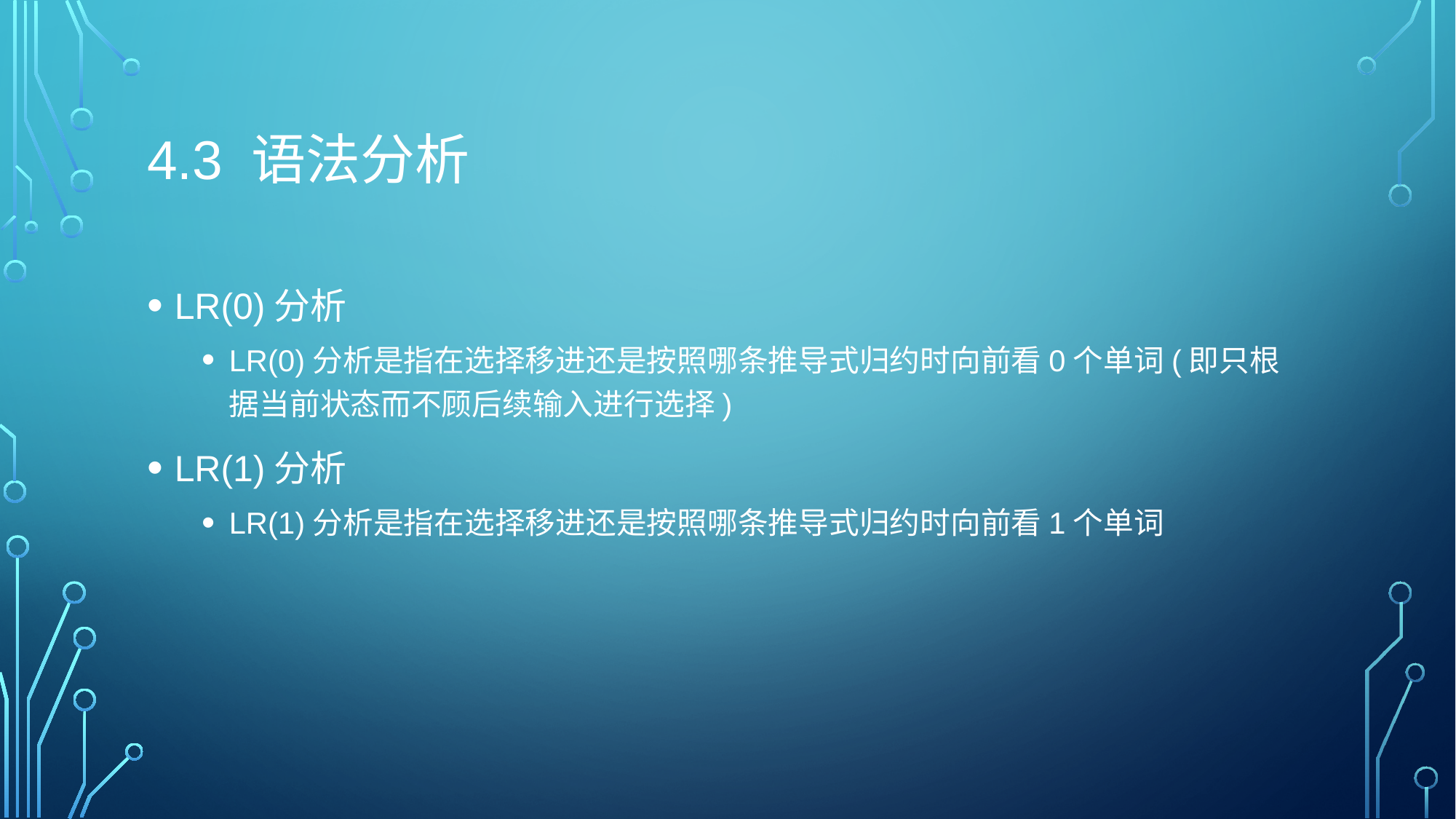

# 4.3 语法分析
LR(0)分析
LR(0)分析是指在选择移进还是按照哪条推导式归约时向前看0个单词(即只根据当前状态而不顾后续输入进行选择)
LR(1)分析
LR(1)分析是指在选择移进还是按照哪条推导式归约时向前看1个单词